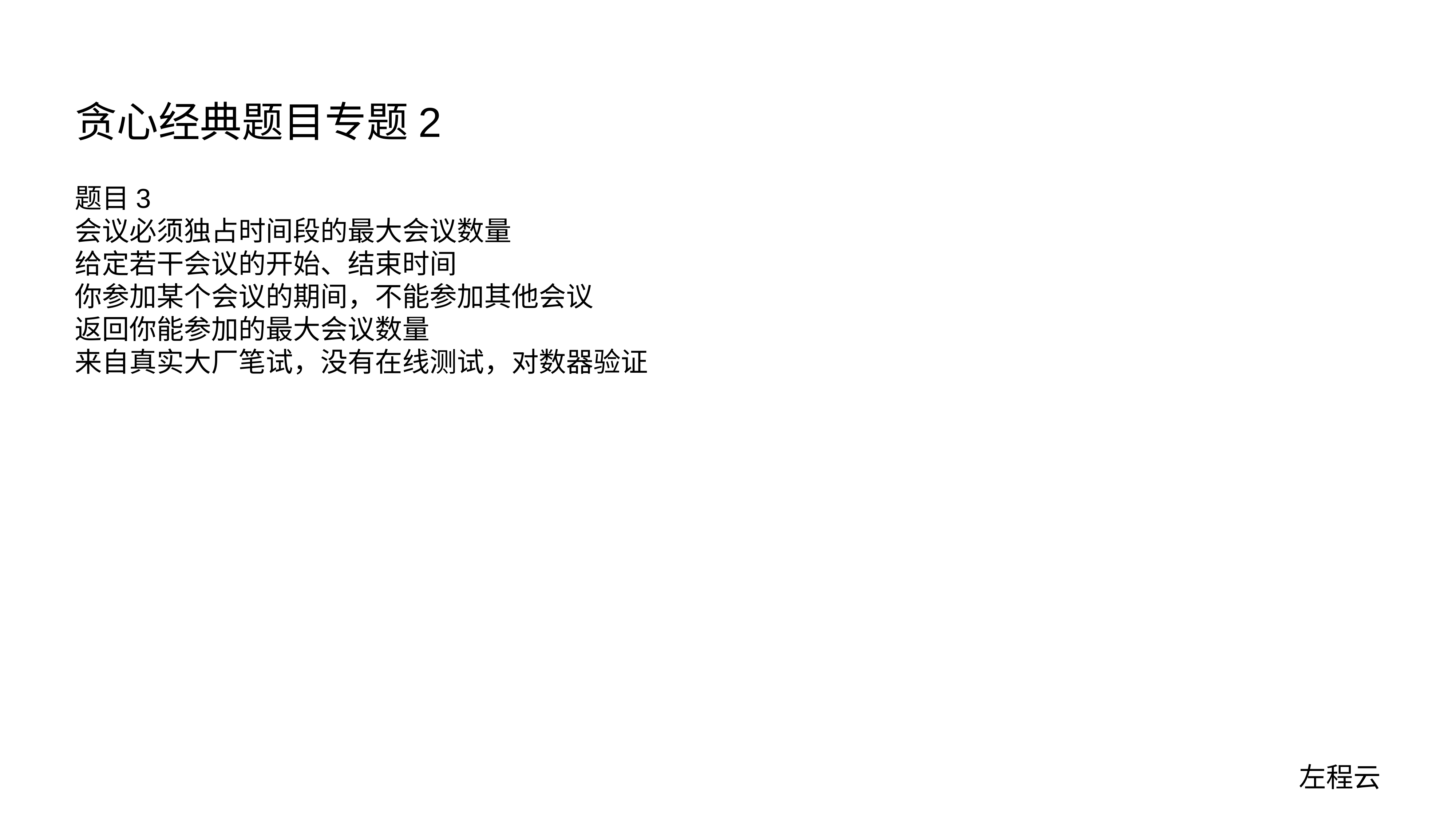

# 贪心经典题目专题2
题目3
会议必须独占时间段的最大会议数量
给定若干会议的开始、结束时间
你参加某个会议的期间，不能参加其他会议
返回你能参加的最大会议数量
来自真实大厂笔试，没有在线测试，对数器验证
左程云